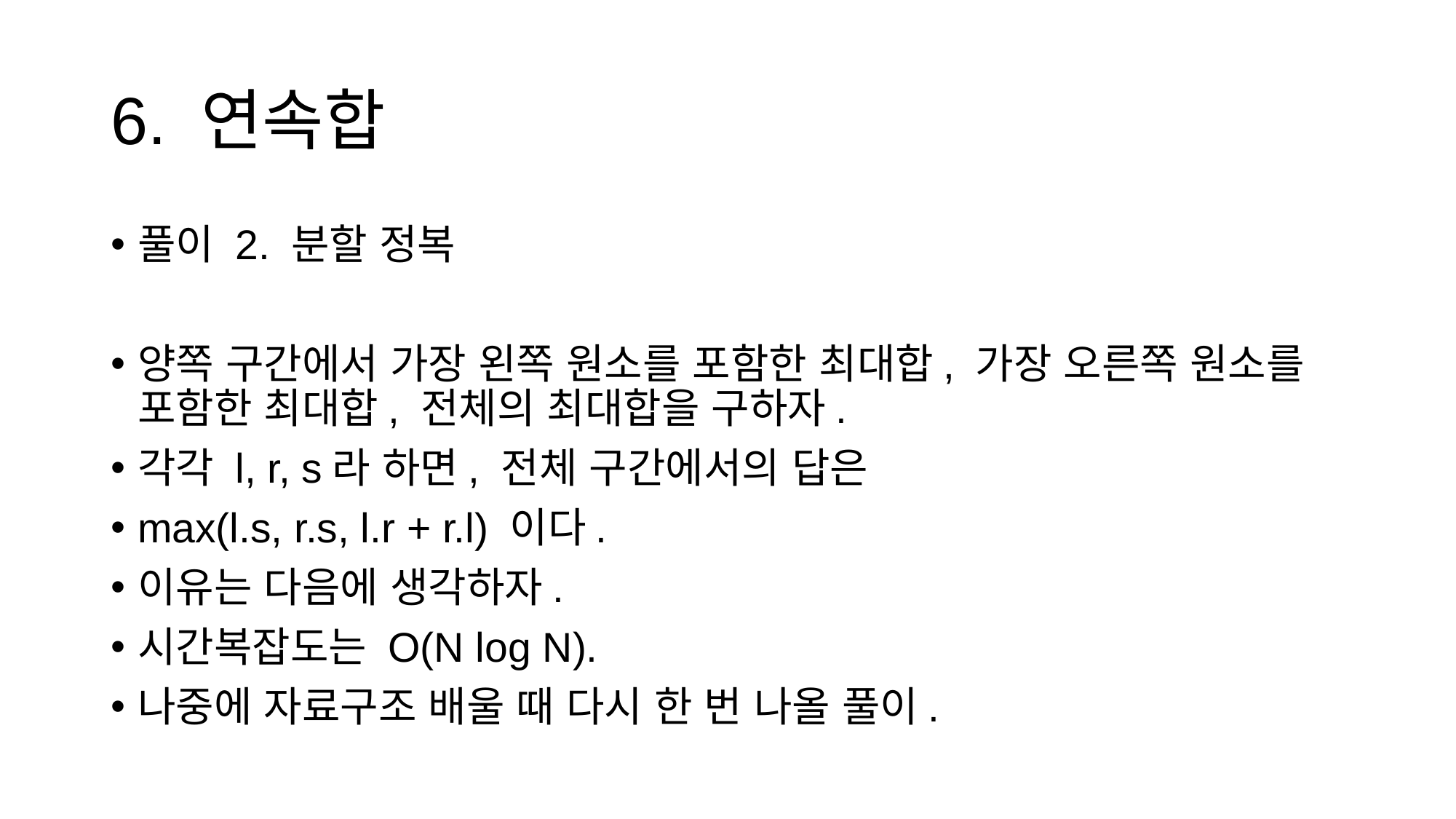

# 6. 연속합
풀이 2. 분할 정복

양쪽 구간에서 가장 왼쪽 원소를 포함한 최대합, 가장 오른쪽 원소를 포함한 최대합, 전체의 최대합을 구하자.
각각 l, r, s라 하면, 전체 구간에서의 답은
max(l.s, r.s, l.r + r.l) 이다.
이유는 다음에 생각하자.
시간복잡도는 O(N log N).
나중에 자료구조 배울 때 다시 한 번 나올 풀이.